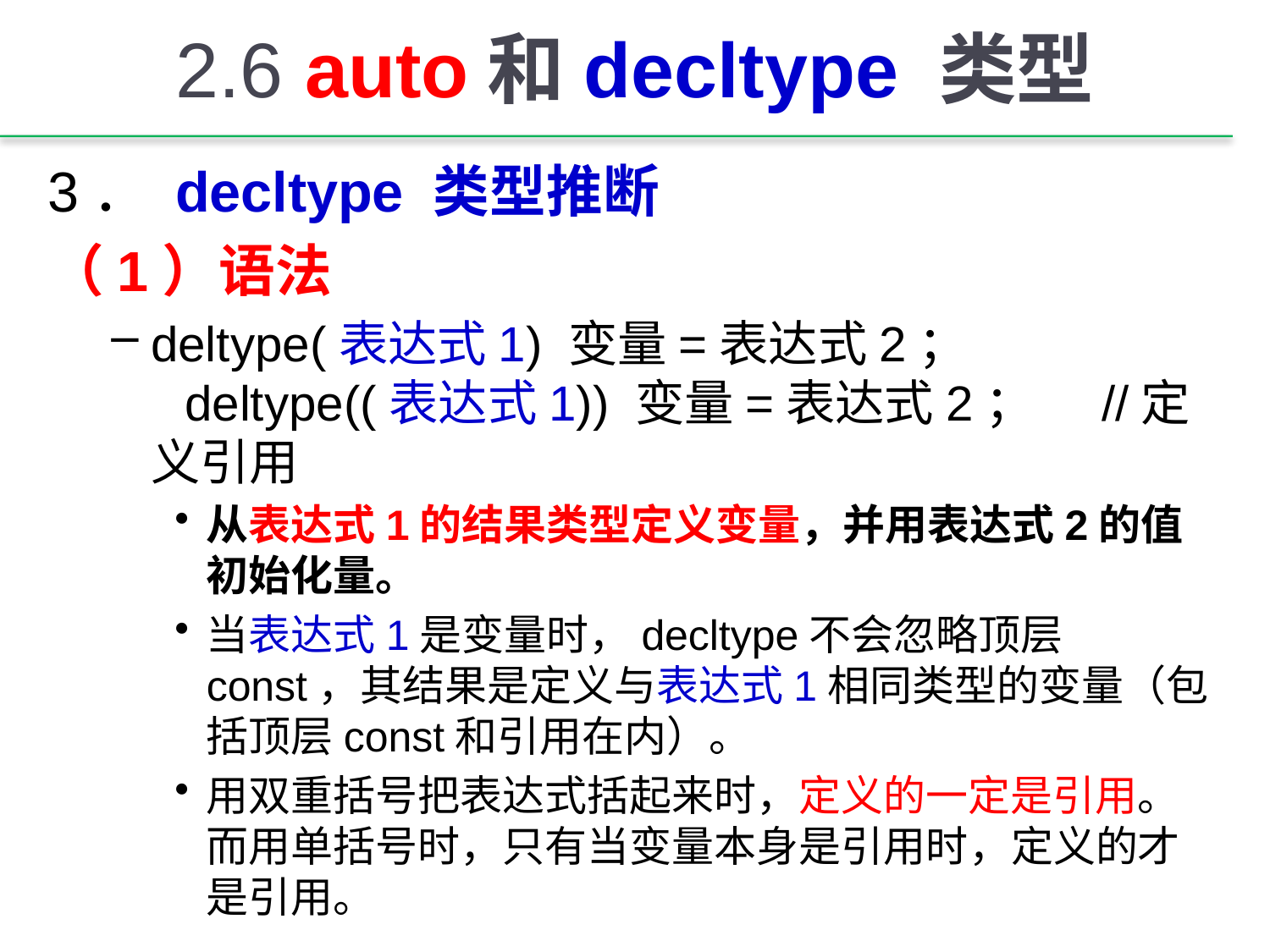

# 2.6 auto和decltype 类型
3． decltype 类型推断
（1）语法
deltype(表达式1) 变量=表达式2；                         deltype((表达式1)) 变量=表达式2；     //定义引用
从表达式1的结果类型定义变量，并用表达式2的值初始化量。
当表达式1是变量时，decltype不会忽略顶层const，其结果是定义与表达式1相同类型的变量（包括顶层const和引用在内）。
用双重括号把表达式括起来时，定义的一定是引用。而用单括号时，只有当变量本身是引用时，定义的才是引用。